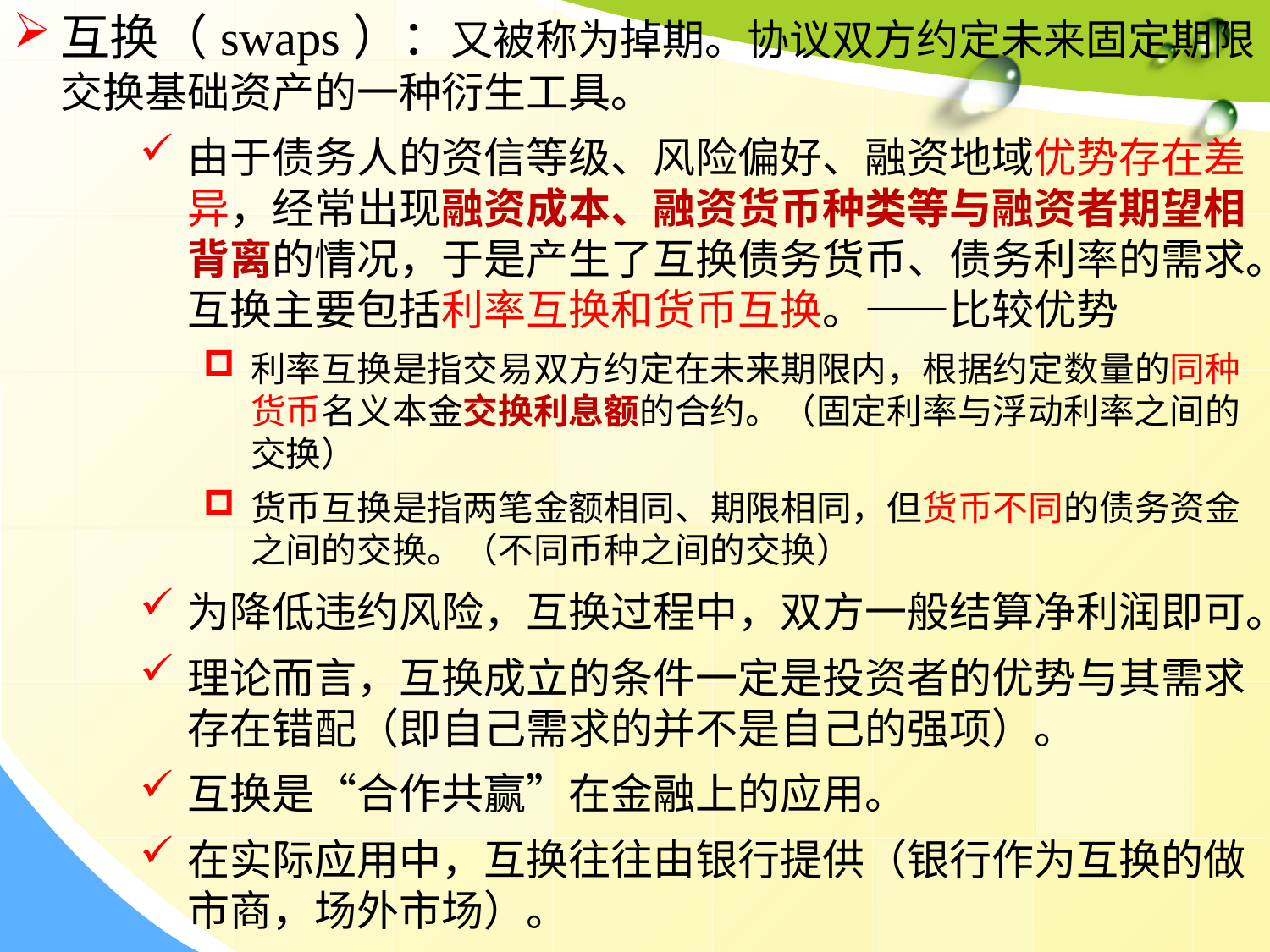

互换（swaps）：又被称为掉期。协议双方约定未来固定期限交换基础资产的一种衍生工具。
由于债务人的资信等级、风险偏好、融资地域优势存在差异，经常出现融资成本、融资货币种类等与融资者期望相背离的情况，于是产生了互换债务货币、债务利率的需求。互换主要包括利率互换和货币互换。——比较优势
利率互换是指交易双方约定在未来期限内，根据约定数量的同种货币名义本金交换利息额的合约。（固定利率与浮动利率之间的交换）
货币互换是指两笔金额相同、期限相同，但货币不同的债务资金之间的交换。（不同币种之间的交换）
为降低违约风险，互换过程中，双方一般结算净利润即可。
理论而言，互换成立的条件一定是投资者的优势与其需求存在错配（即自己需求的并不是自己的强项）。
互换是“合作共赢”在金融上的应用。
在实际应用中，互换往往由银行提供（银行作为互换的做市商，场外市场）。